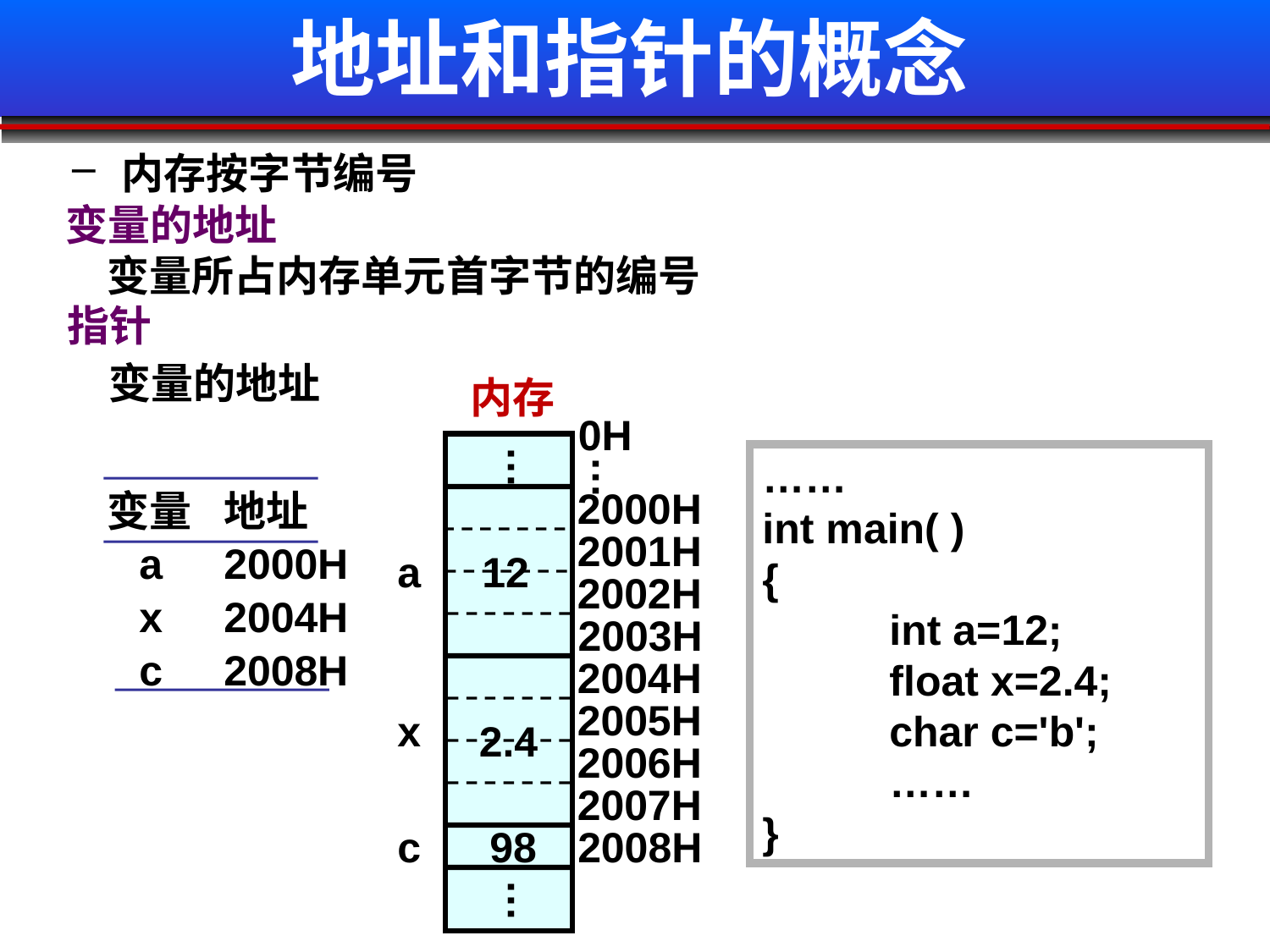

地址和指针的概念

 内存按字节编号
变量的地址
变量所占内存单元首字节的编号
指针
变量的地址
 内存
0H

…
…
……
int main( )
{
	int a=12;
	float x=2.4;
	char c='b';
	……
}
2000H

变量
地址

2001H

a
2000H
a
12

2002H

x
2004H
2003H

c
2008H
2004H

2005H

x

2.4
2006H

2007H

c
98
2008H

…